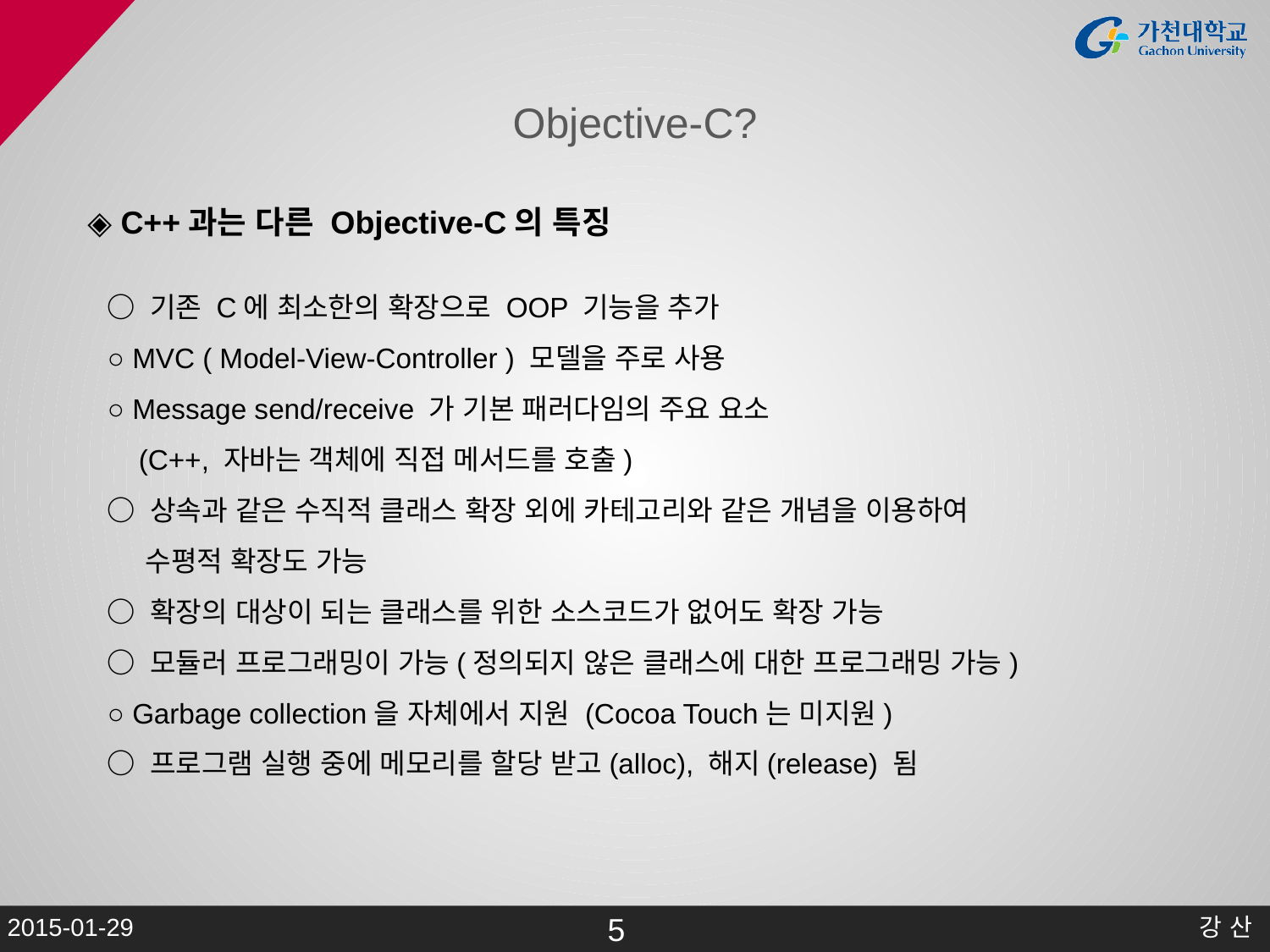

# Objective-C?
◈ C++과는 다른 Objective-C의 특징
○ 기존 C에 최소한의 확장으로 OOP 기능을 추가
○ MVC ( Model-View-Controller ) 모델을 주로 사용
○ Message send/receive 가 기본 패러다임의 주요 요소
    (C++, 자바는 객체에 직접 메서드를 호출)
○ 상속과 같은 수직적 클래스 확장 외에 카테고리와 같은 개념을 이용하여
    수평적 확장도 가능
○ 확장의 대상이 되는 클래스를 위한 소스코드가 없어도 확장 가능
○ 모듈러 프로그래밍이 가능(정의되지 않은 클래스에 대한 프로그래밍 가능)
○ Garbage collection을 자체에서 지원 (Cocoa Touch는 미지원)
○ 프로그램 실행 중에 메모리를 할당 받고(alloc), 해지(release) 됨
2015-01-29
강 산